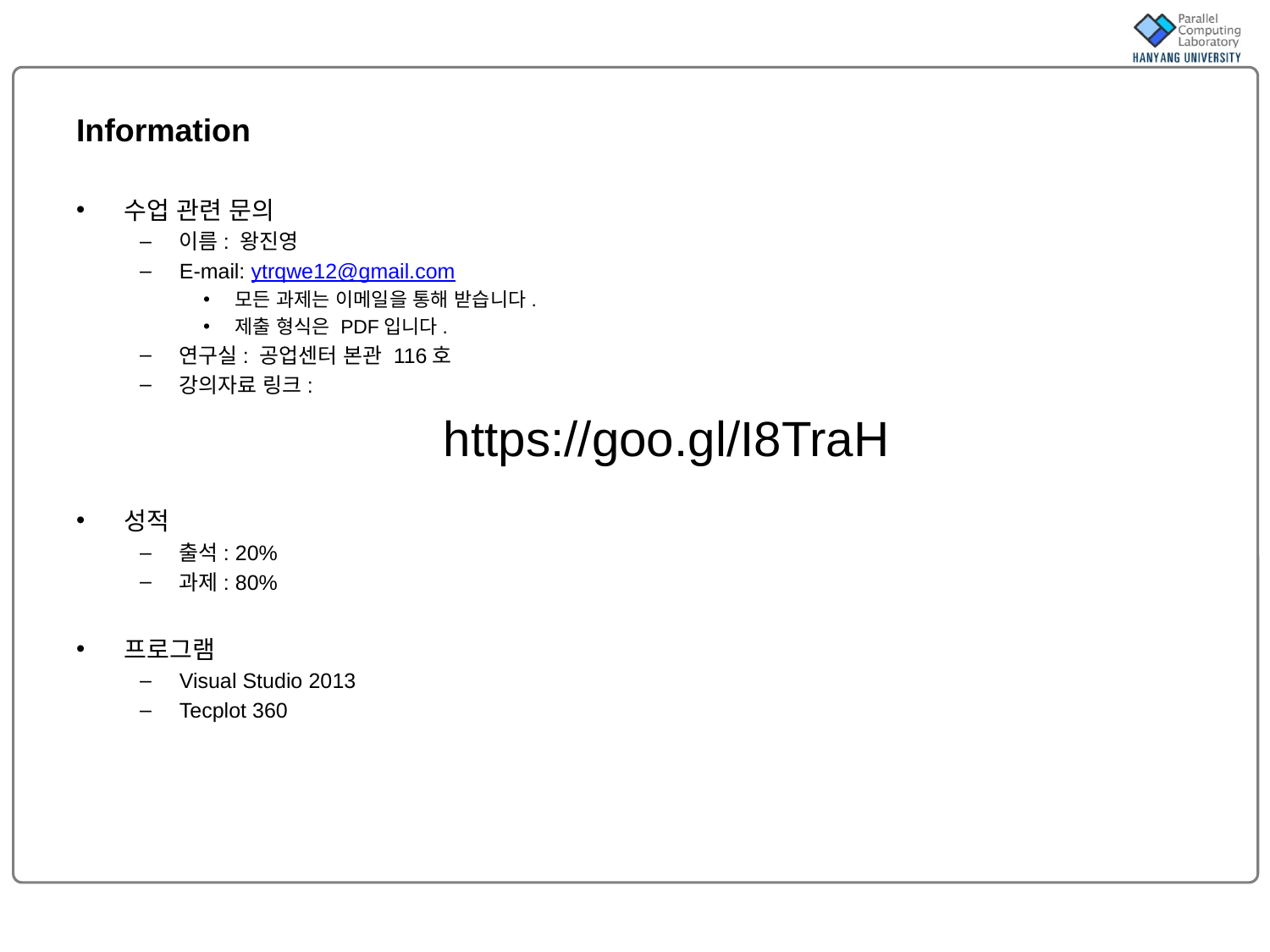

# Information
수업 관련 문의
이름: 왕진영
E-mail: ytrqwe12@gmail.com
모든 과제는 이메일을 통해 받습니다.
제출 형식은 PDF입니다.
연구실: 공업센터 본관 116호
강의자료 링크:
https://goo.gl/I8TraH

성적
출석: 20%
과제: 80%

프로그램
Visual Studio 2013
Tecplot 360